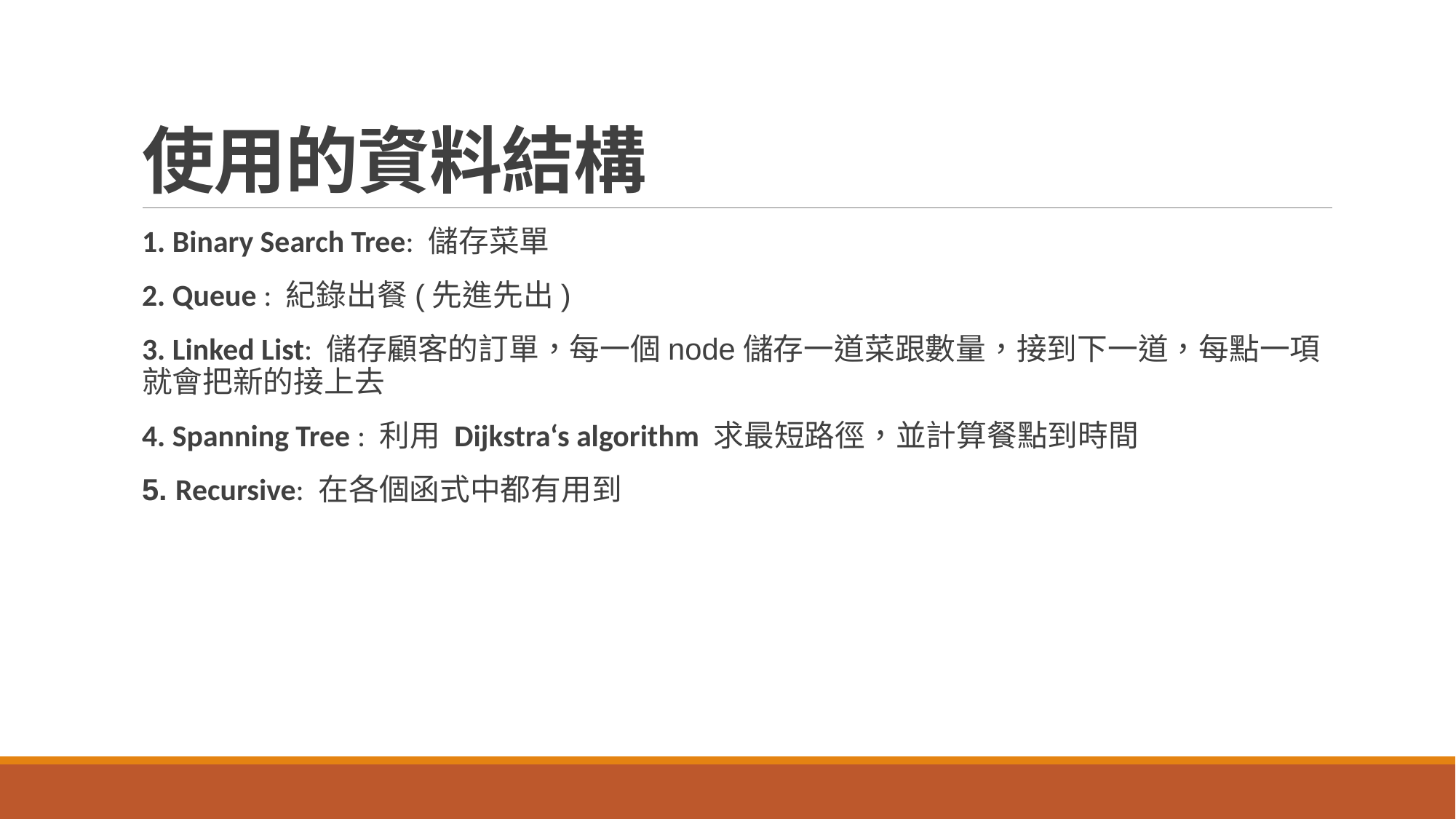

# 使用的資料結構
1. Binary Search Tree: 儲存菜單
2. Queue : 紀錄出餐(先進先出)
3. Linked List: 儲存顧客的訂單，每一個node儲存一道菜跟數量，接到下一道，每點一項就會把新的接上去
4. Spanning Tree : 利用 Dijkstra‘s algorithm 求最短路徑，並計算餐點到時間
5. Recursive: 在各個函式中都有用到